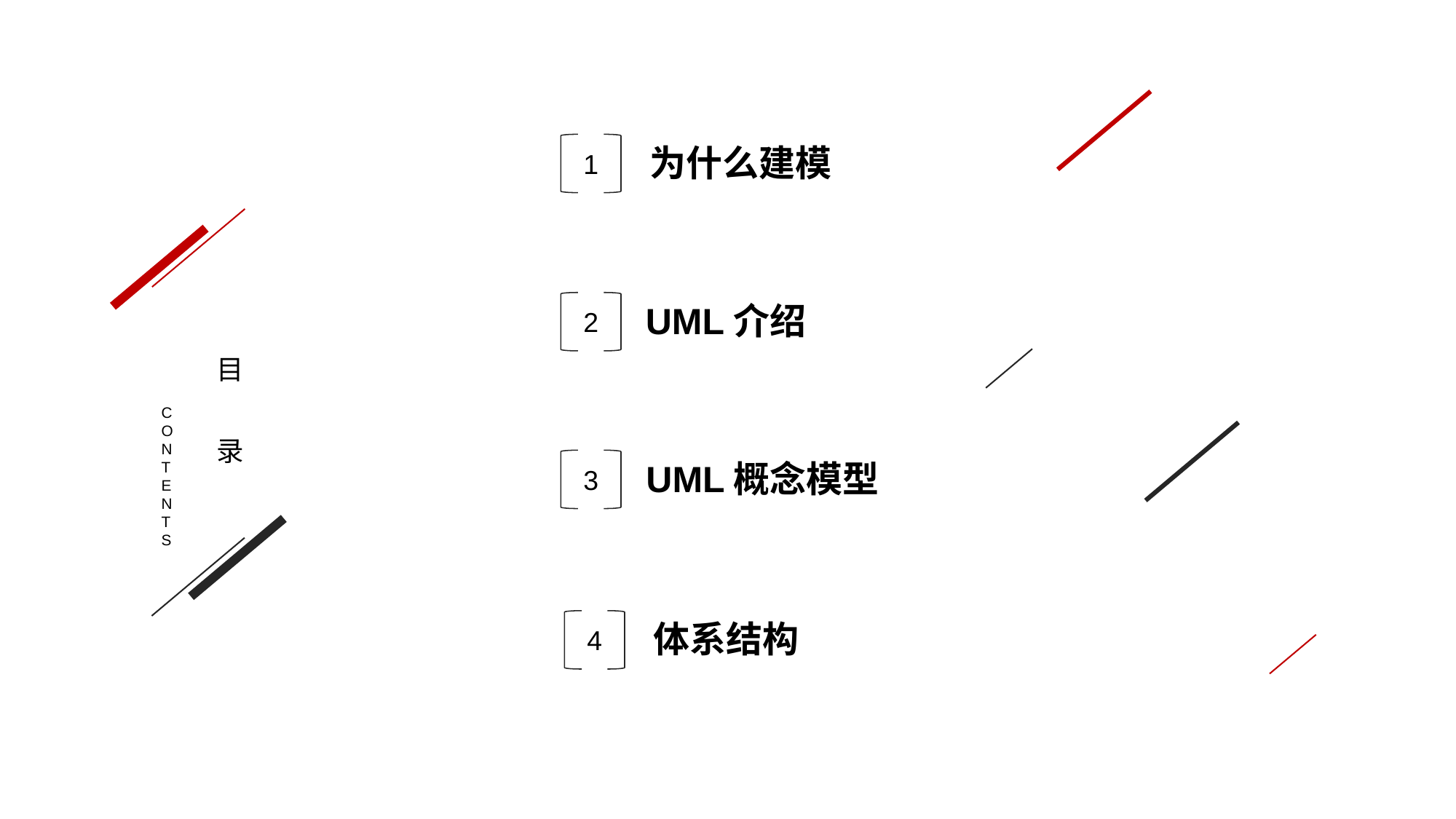

为什么建模
1

UML介绍
2
目
录
CONTENTS

UML概念模型
3

体系结构
4